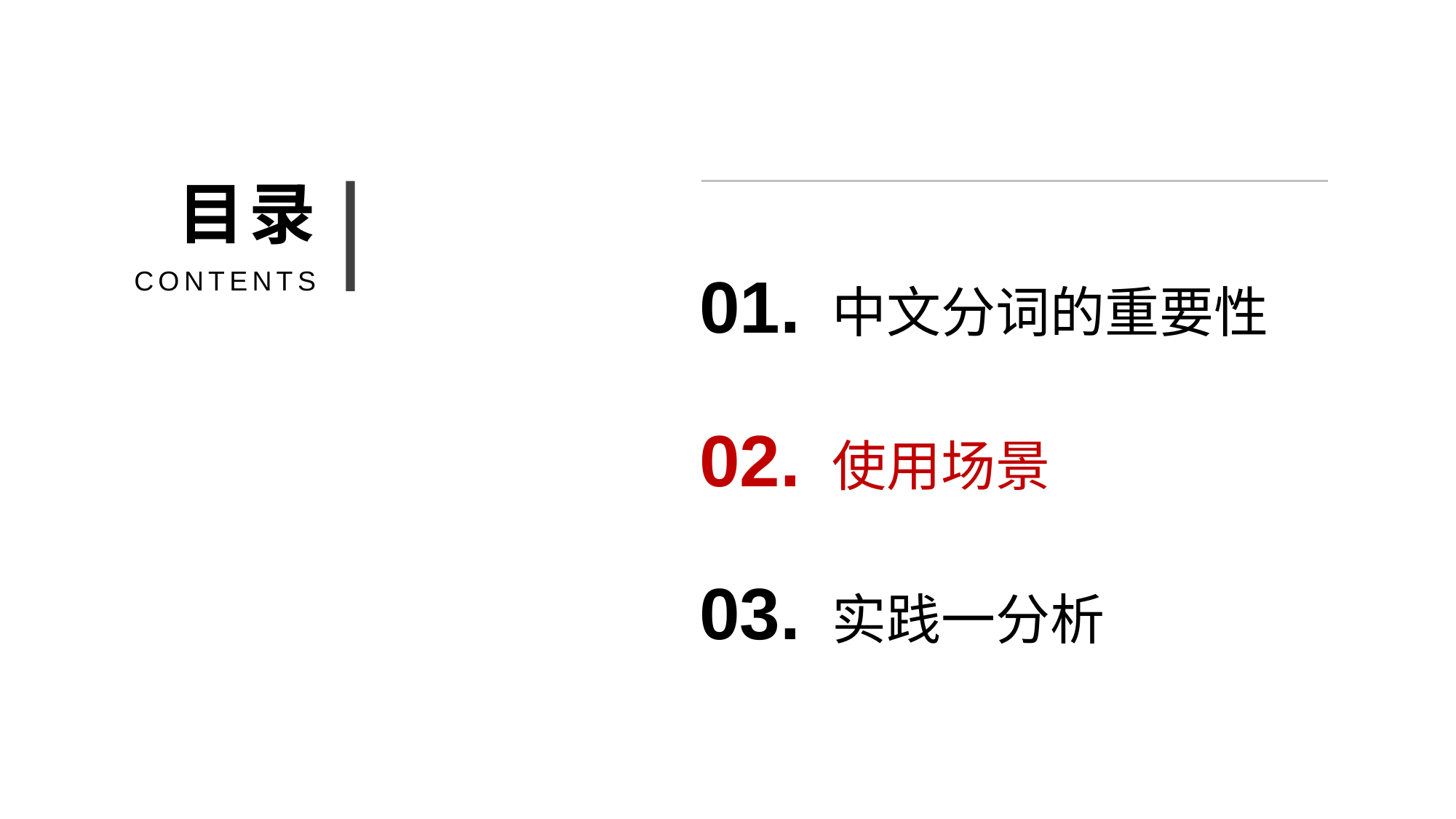

目录

01.
中文分词的重要性
CONTENTS
02.
使用场景
03.
实践一分析